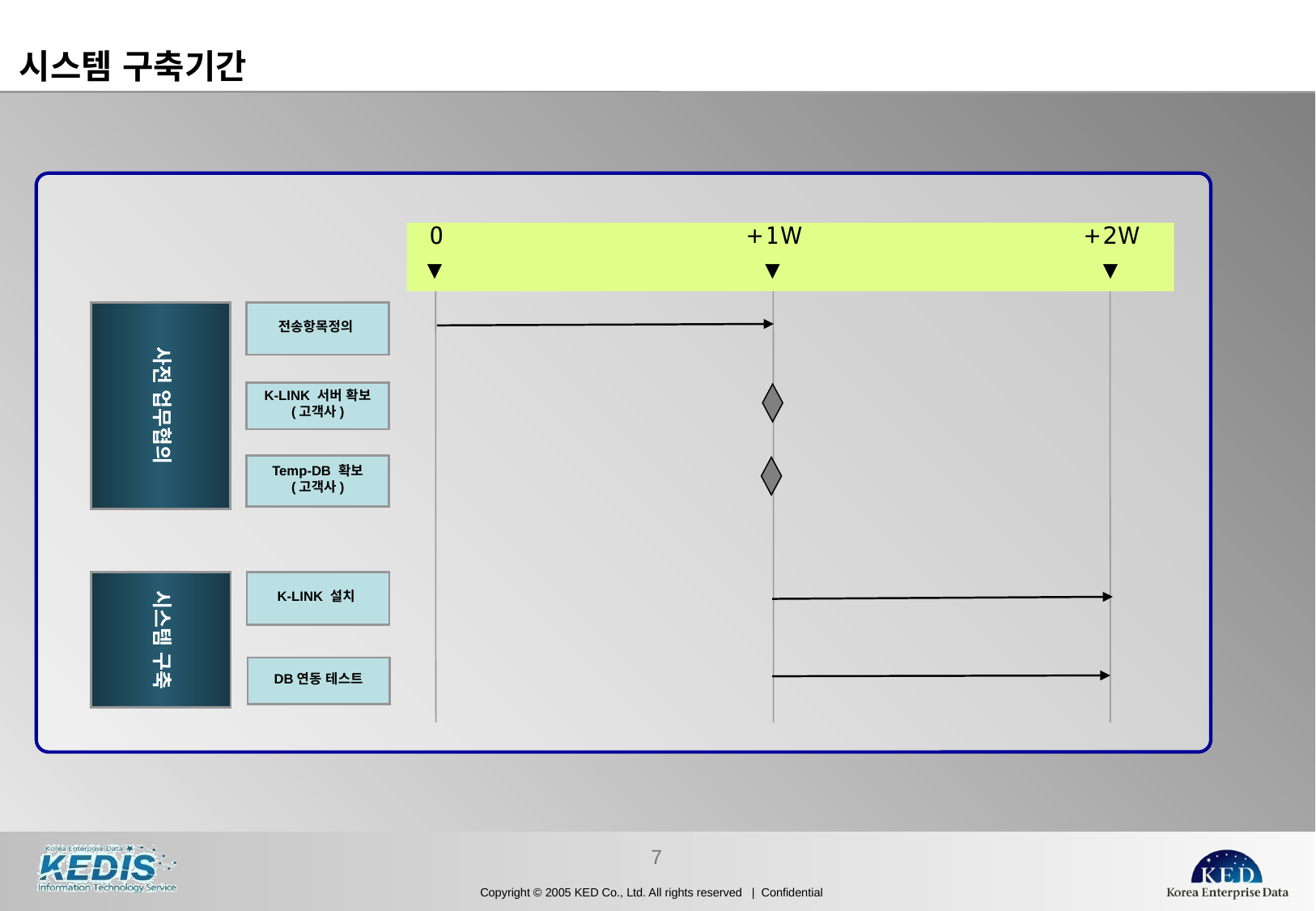

시스템 구축기간

0
▼
+1W
▼
+2W
▼

사전 업무협의
전송항목정의

K-LINK 서버 확보
(고객사)

Temp-DB 확보
(고객사)

시스템 구축
K-LINK 설치

DB연동 테스트

7